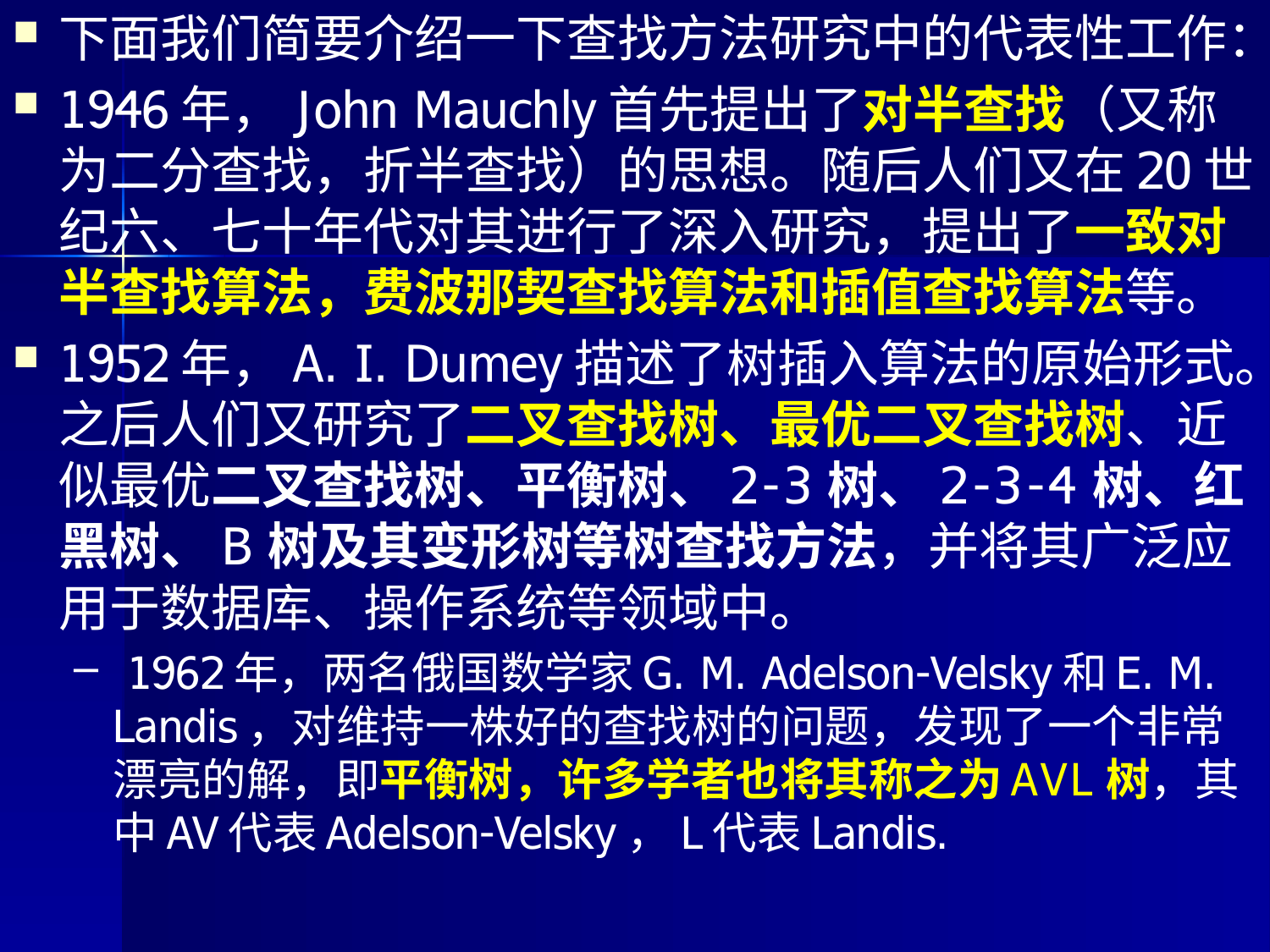

下面我们简要介绍一下查找方法研究中的代表性工作：
1946年，John Mauchly首先提出了对半查找（又称为二分查找，折半查找）的思想。随后人们又在20世纪六、七十年代对其进行了深入研究，提出了一致对半查找算法，费波那契查找算法和插值查找算法等。
1952年，A. I. Dumey描述了树插入算法的原始形式。之后人们又研究了二叉查找树、最优二叉查找树、近似最优二叉查找树、平衡树、2-3树、2-3-4树、红黑树、B树及其变形树等树查找方法，并将其广泛应用于数据库、操作系统等领域中。
 1962年，两名俄国数学家G. M. Adelson-Velsky和E. M. Landis，对维持一株好的查找树的问题，发现了一个非常漂亮的解，即平衡树，许多学者也将其称之为AVL树，其中AV代表Adelson-Velsky，L代表Landis.